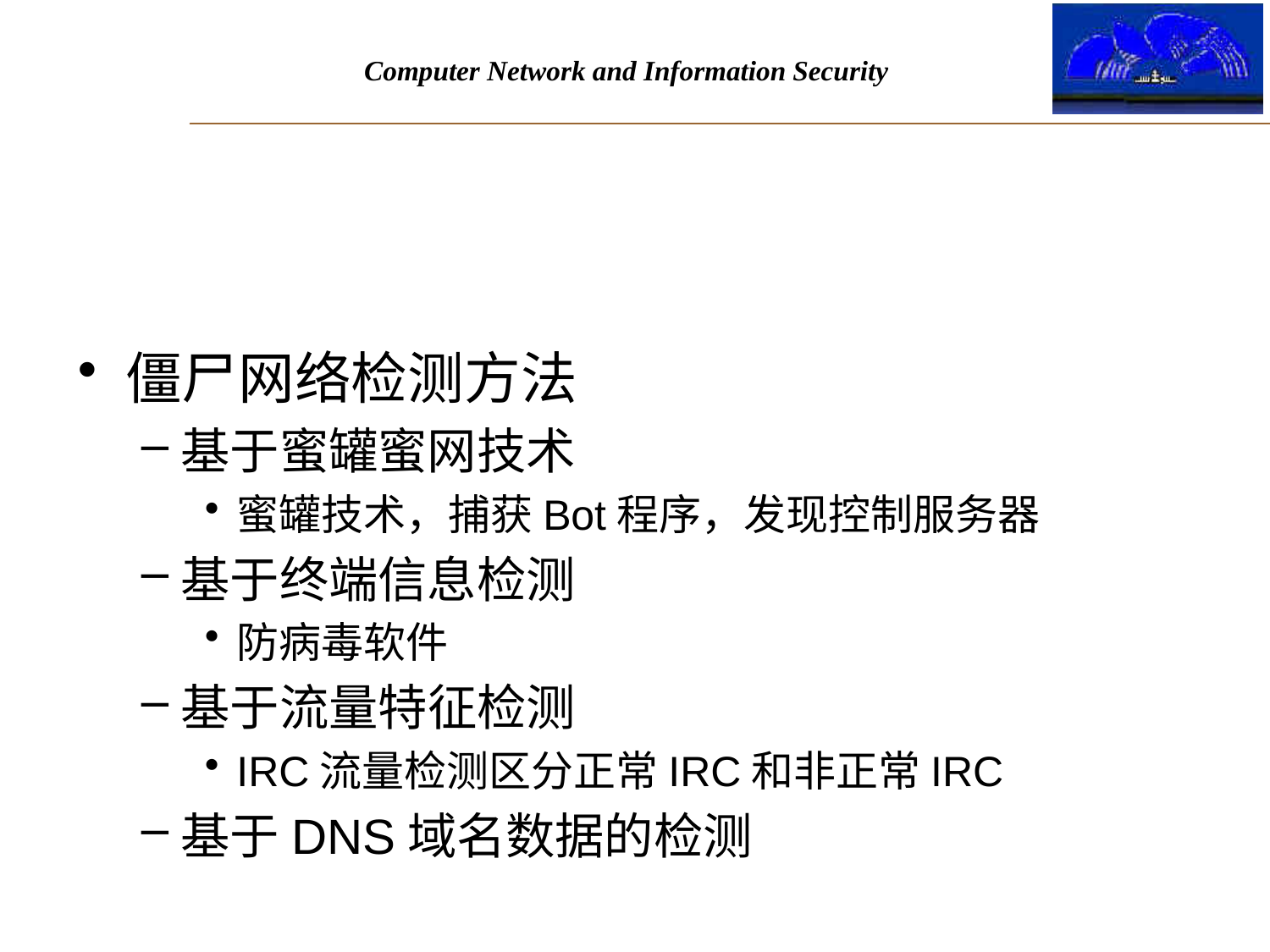

#
僵尸网络检测方法
基于蜜罐蜜网技术
蜜罐技术，捕获Bot程序，发现控制服务器
基于终端信息检测
防病毒软件
基于流量特征检测
IRC流量检测区分正常IRC和非正常IRC
基于DNS域名数据的检测